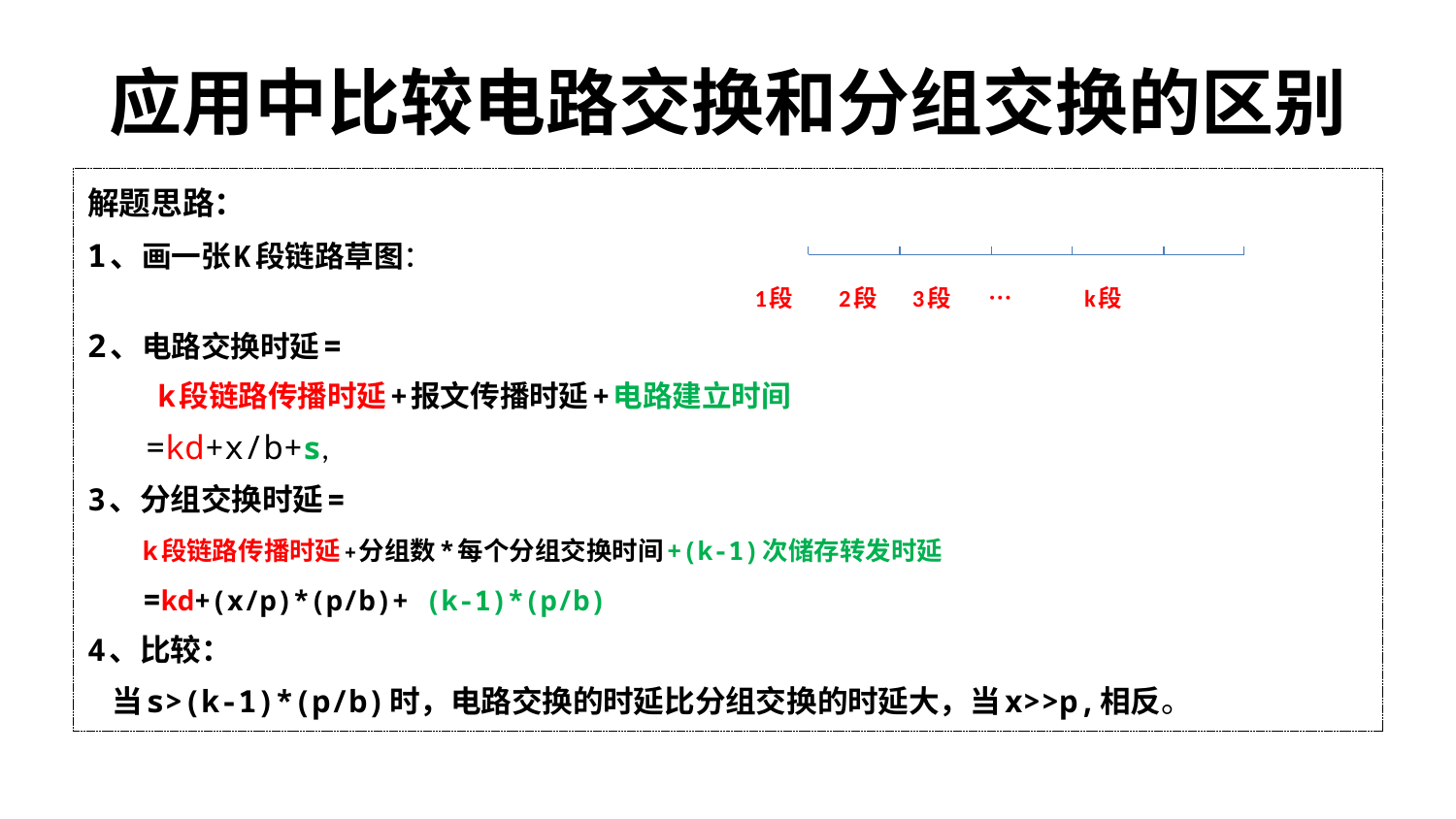

# 应用中比较电路交换和分组交换的区别
解题思路：
1、画一张K段链路草图：
                                                                                                                             1段        2段      3段       …             k段
2、电路交换时延=
    k段链路传播时延+报文传播时延+电路建立时间
        =kd+x/b+s,
3、分组交换时延=
   k段链路传播时延+分组数*每个分组交换时间+(k-1)次储存转发时延
   =kd+(x/p)*(p/b)+ (k-1)*(p/b)
4、比较：
   当s>(k-1)*(p/b)时，电路交换的时延比分组交换的时延大，当x>>p,相反。